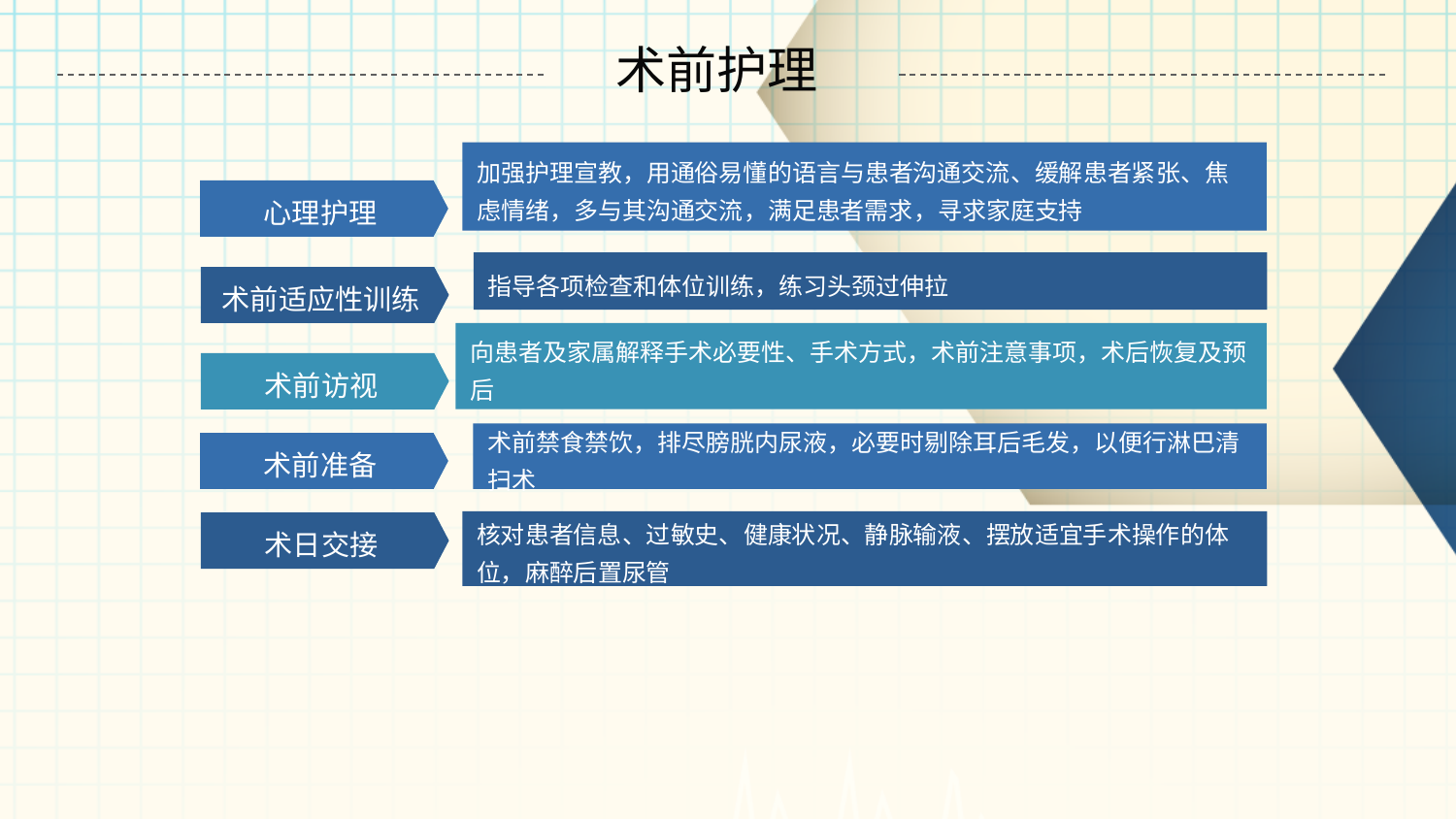

术前护理
加强护理宣教，用通俗易懂的语言与患者沟通交流、缓解患者紧张、焦虑情绪，多与其沟通交流，满足患者需求，寻求家庭支持
心理护理
指导各项检查和体位训练，练习头颈过伸拉
术前适应性训练
向患者及家属解释手术必要性、手术方式，术前注意事项，术后恢复及预后
术前访视
术前禁食禁饮，排尽膀胱内尿液，必要时剔除耳后毛发，以便行淋巴清扫术
术前准备
核对患者信息、过敏史、健康状况、静脉输液、摆放适宜手术操作的体位，麻醉后置尿管
术日交接